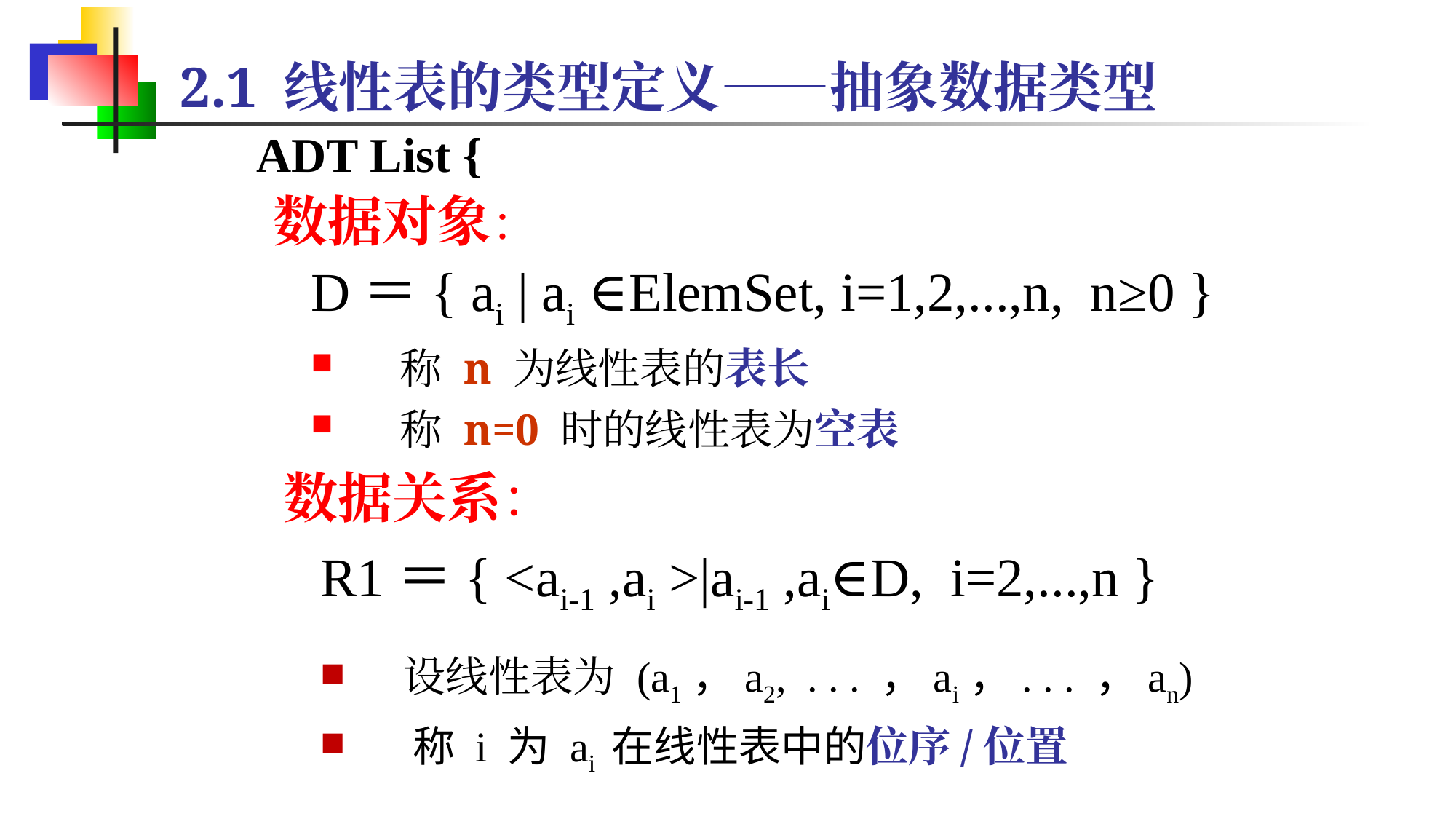

2.1 线性表的类型定义——抽象数据类型
ADT List {
 数据对象：
D＝{ ai | ai ∈ElemSet, i=1,2,...,n,  n≥0 }
 称 n 为线性表的表长
 称 n=0 时的线性表为空表
数据关系：
R1＝{ <ai-1 ,ai >|ai-1 ,ai∈D,  i=2,...,n }
  设线性表为 (a1，a2,  . . . ，ai，. . . ，an)
   称 i 为 ai 在线性表中的位序/位置